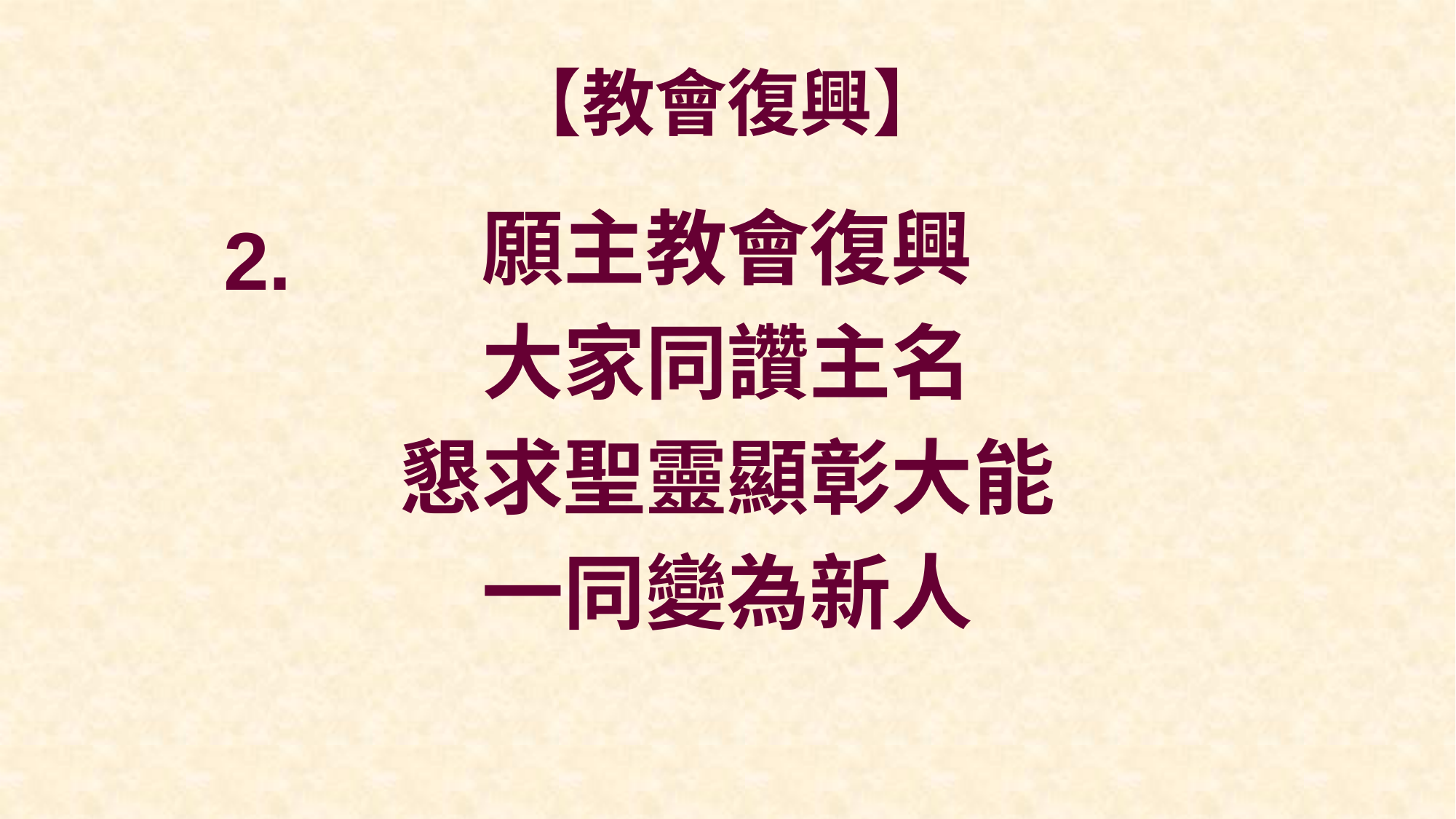

# 【教會復興】
願主教會復興
大家同讚主名
懇求聖靈顯彰大能
一同變為新人
2.